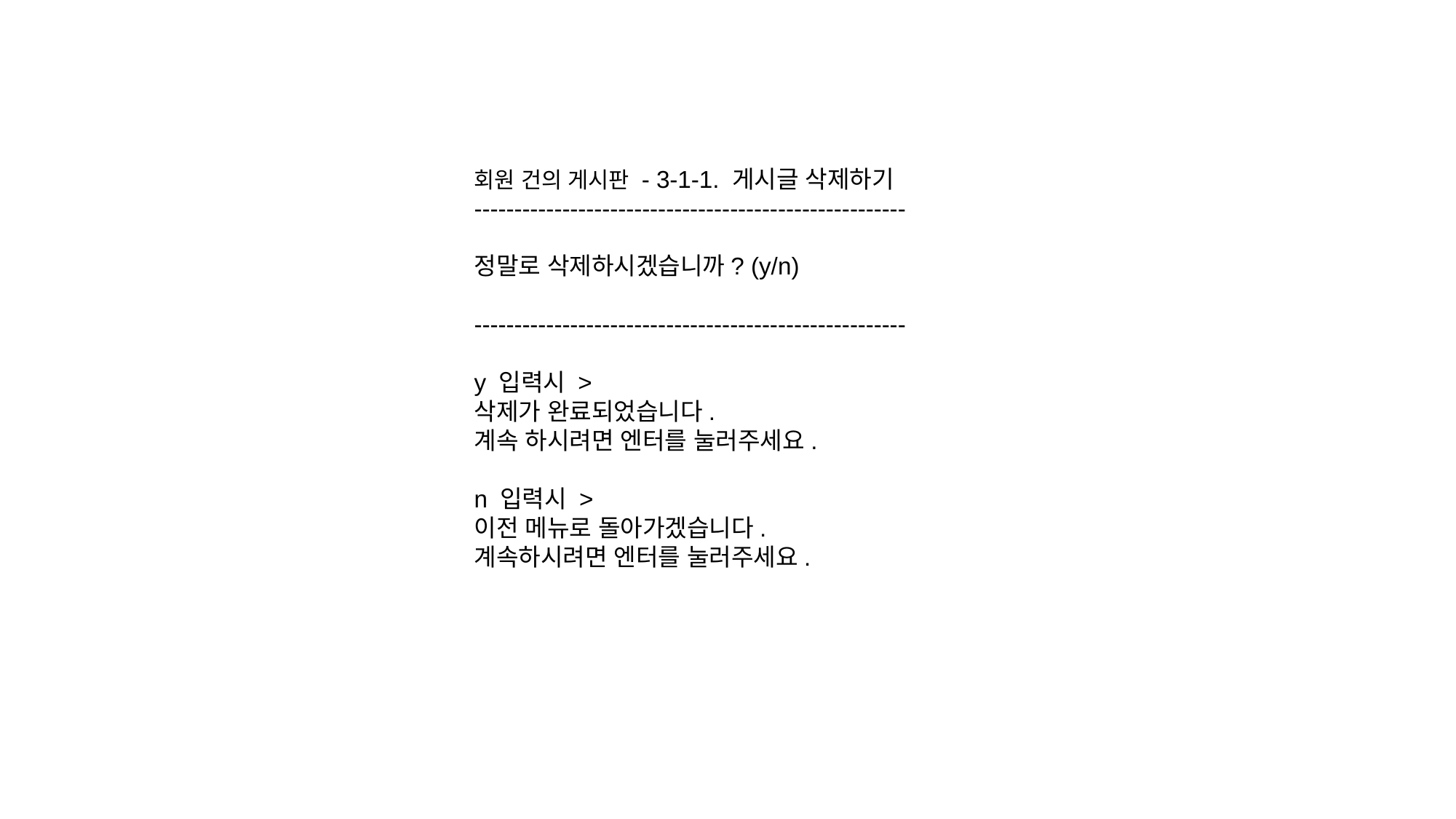

회원 건의 게시판 - 3-1-1. 게시글 삭제하기
------------------------------------------------------

정말로 삭제하시겠습니까? (y/n)

------------------------------------------------------

y 입력시 >
삭제가 완료되었습니다.
계속 하시려면 엔터를 눌러주세요.

n 입력시 >
이전 메뉴로 돌아가겠습니다.
계속하시려면 엔터를 눌러주세요.